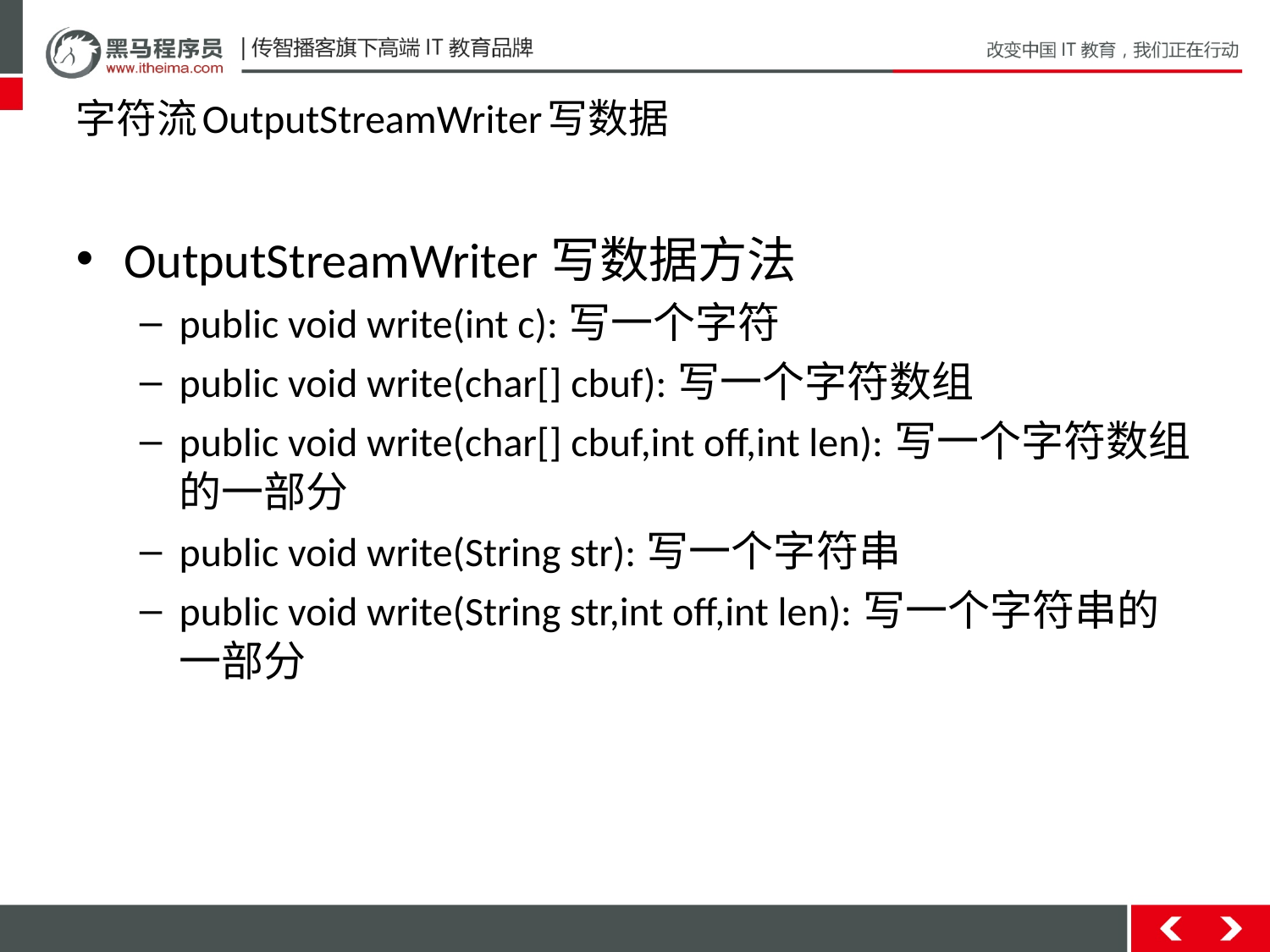

# 字符流OutputStreamWriter写数据
OutputStreamWriter写数据方法
public void write(int c):写一个字符
public void write(char[] cbuf):写一个字符数组
public void write(char[] cbuf,int off,int len):写一个字符数组的一部分
public void write(String str):写一个字符串
public void write(String str,int off,int len):写一个字符串的一部分